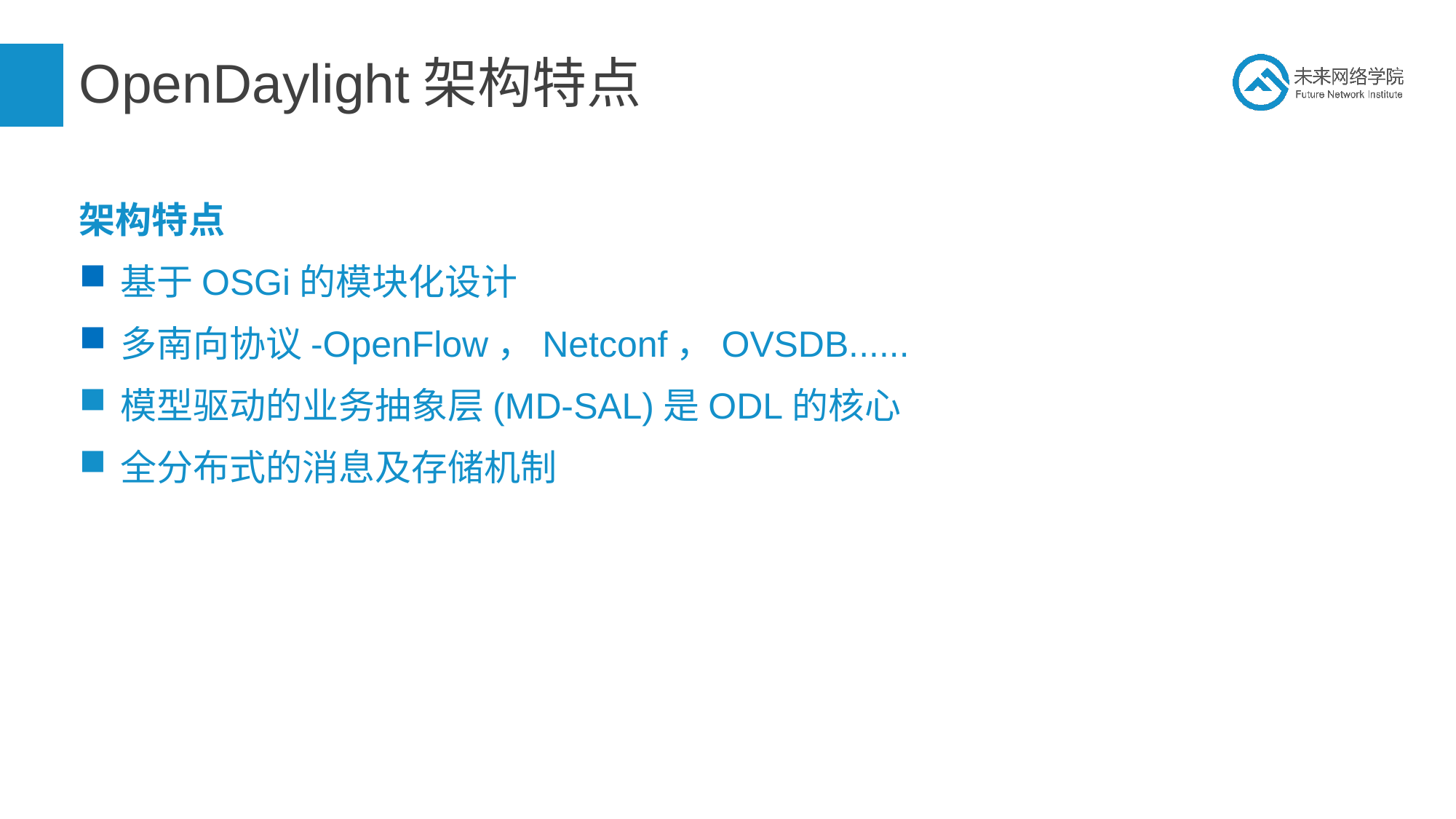

# OpenDaylight架构特点
架构特点
基于OSGi的模块化设计
多南向协议-OpenFlow，Netconf，OVSDB......
模型驱动的业务抽象层(MD-SAL)是ODL的核心
全分布式的消息及存储机制